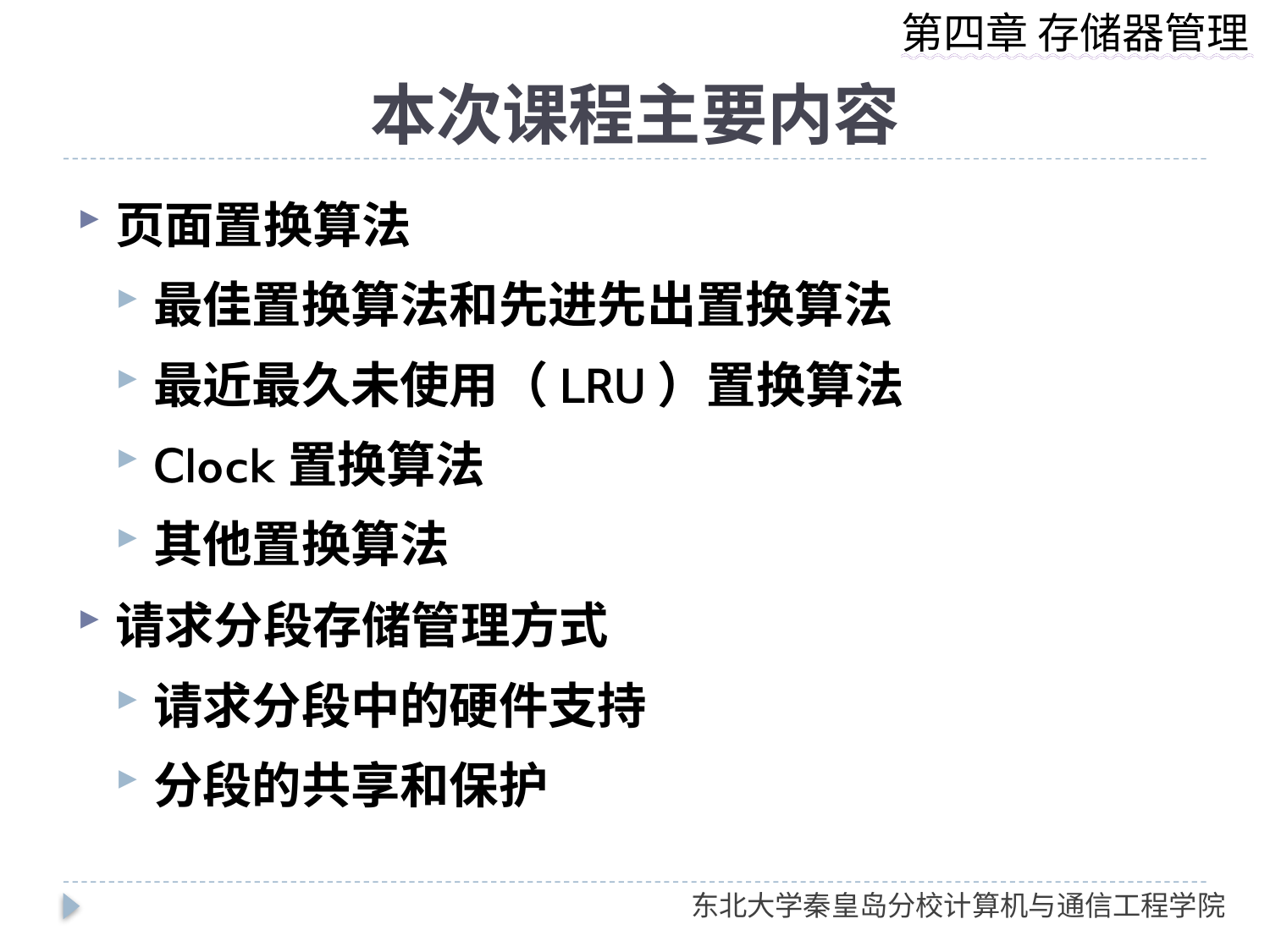

# 本次课程主要内容
页面置换算法
最佳置换算法和先进先出置换算法
最近最久未使用（LRU）置换算法
Clock置换算法
其他置换算法
请求分段存储管理方式
请求分段中的硬件支持
分段的共享和保护